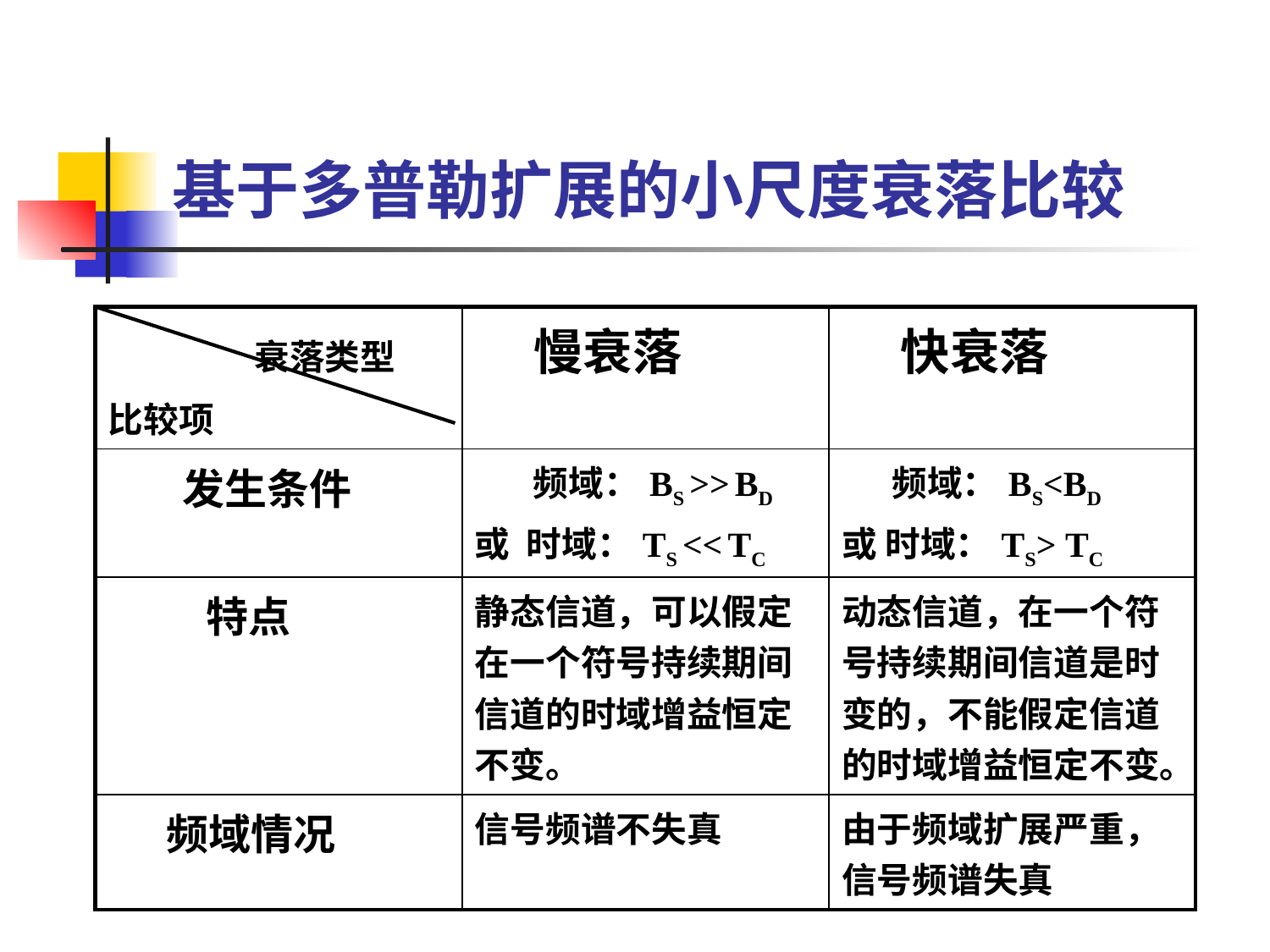

# 基于多普勒扩展的小尺度衰落比较
| 衰落类型 比较项 | 慢衰落 | 快衰落 |
| --- | --- | --- |
| 发生条件 | 频域：BS >> BD 或 时域：TS << TC | 频域：BS<BD 或 时域：TS> TC |
| 特点 | 静态信道，可以假定在一个符号持续期间信道的时域增益恒定不变。 | 动态信道，在一个符号持续期间信道是时变的，不能假定信道的时域增益恒定不变。 |
| 频域情况 | 信号频谱不失真 | 由于频域扩展严重，信号频谱失真 |